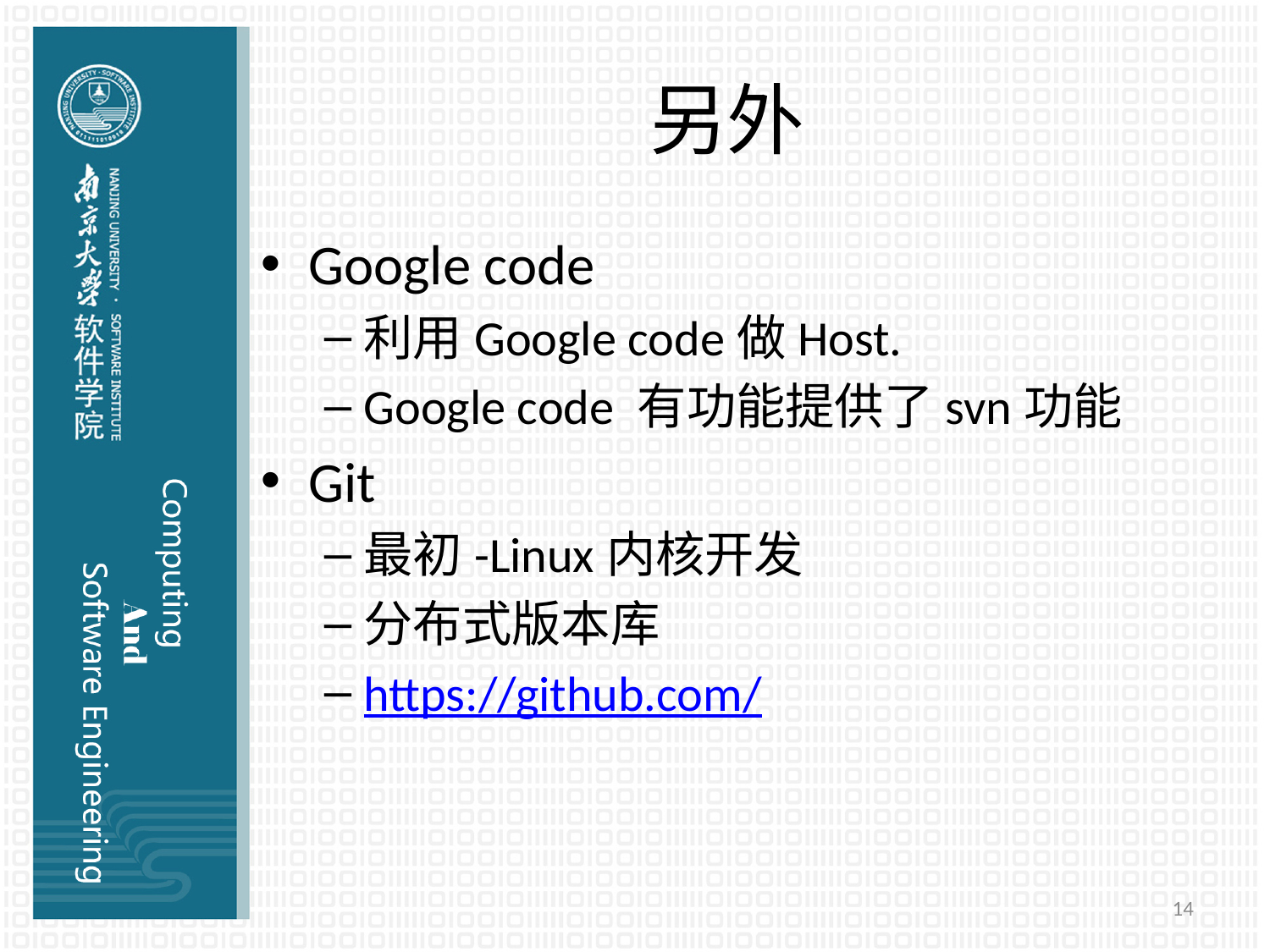

# 另外
Google code
利用Google code做Host.
Google code 有功能提供了svn功能
Git
最初-Linux内核开发
分布式版本库
https://github.com/

14